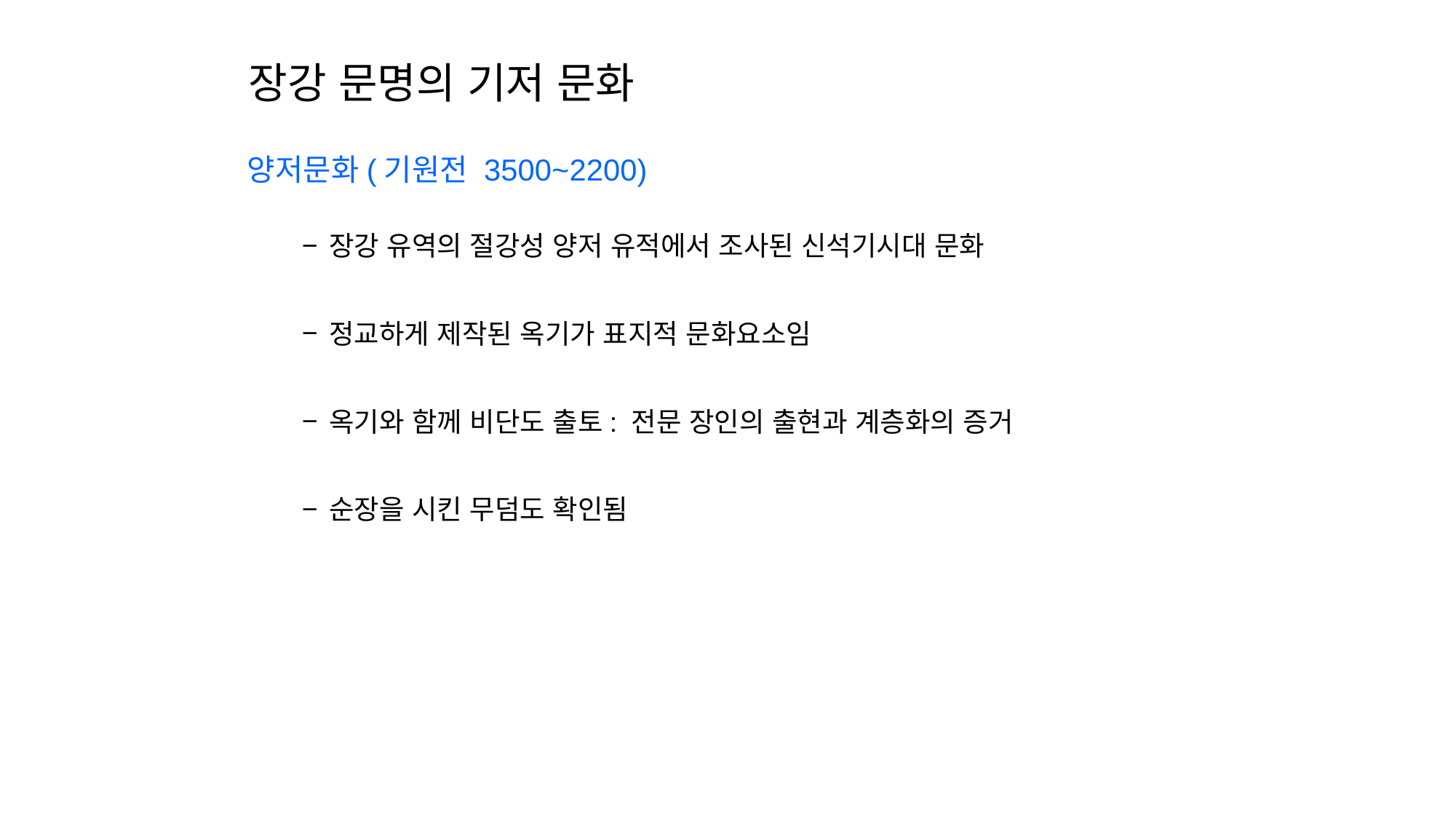

장강 문명의 기저 문화
양저문화(기원전 3500~2200)

장강 유역의 절강성 양저 유적에서 조사된 신석기시대 문화

정교하게 제작된 옥기가 표지적 문화요소임

옥기와 함께 비단도 출토: 전문 장인의 출현과 계층화의 증거

순장을 시킨 무덤도 확인됨